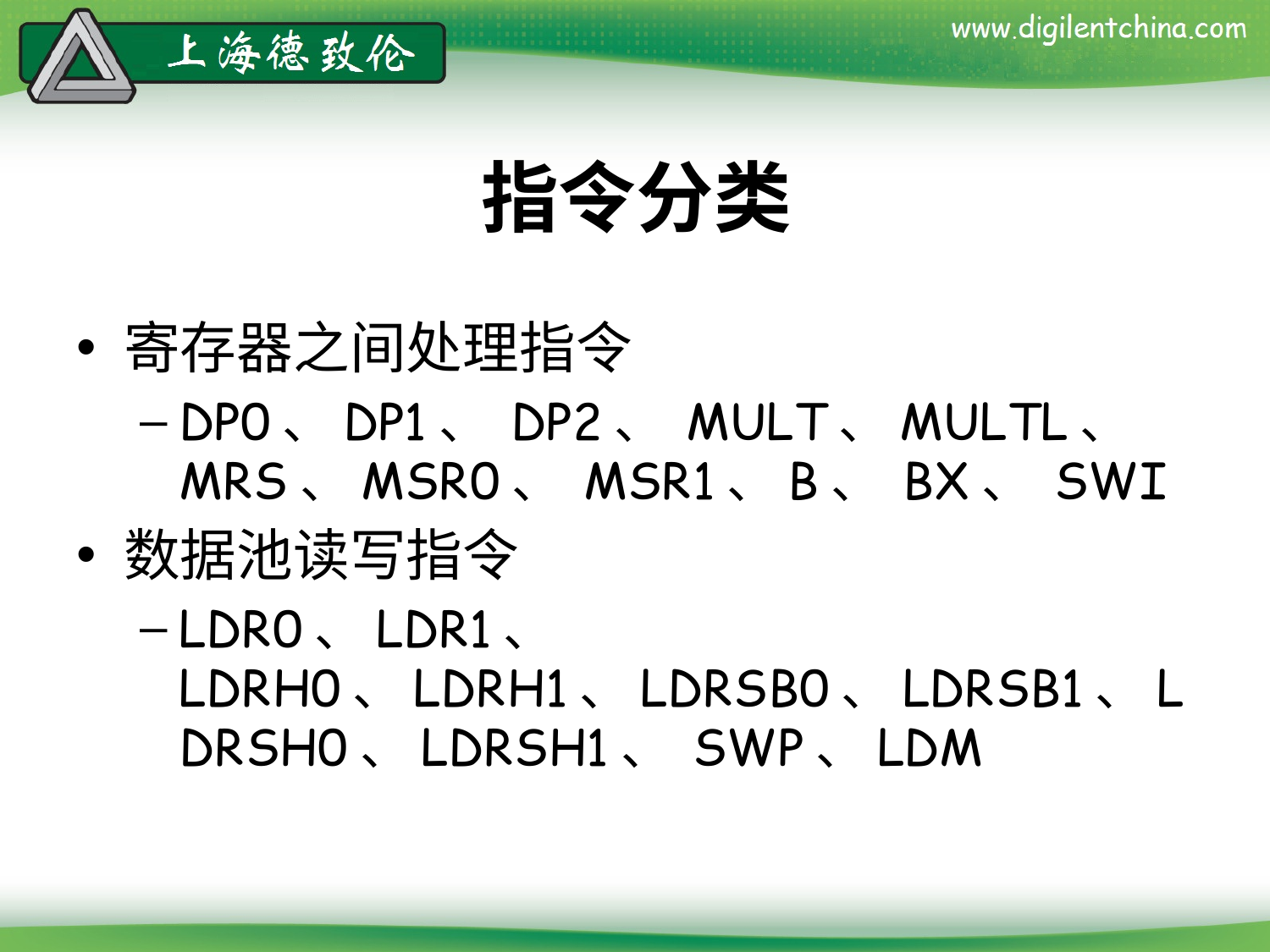

# 指令分类
寄存器之间处理指令
DP0、DP1、 DP2、 MULT、MULTL、 MRS、MSR0、 MSR1、B、 BX、 SWI
数据池读写指令
LDR0、LDR1、 LDRH0、LDRH1、LDRSB0、LDRSB1、LDRSH0、LDRSH1、 SWP、LDM